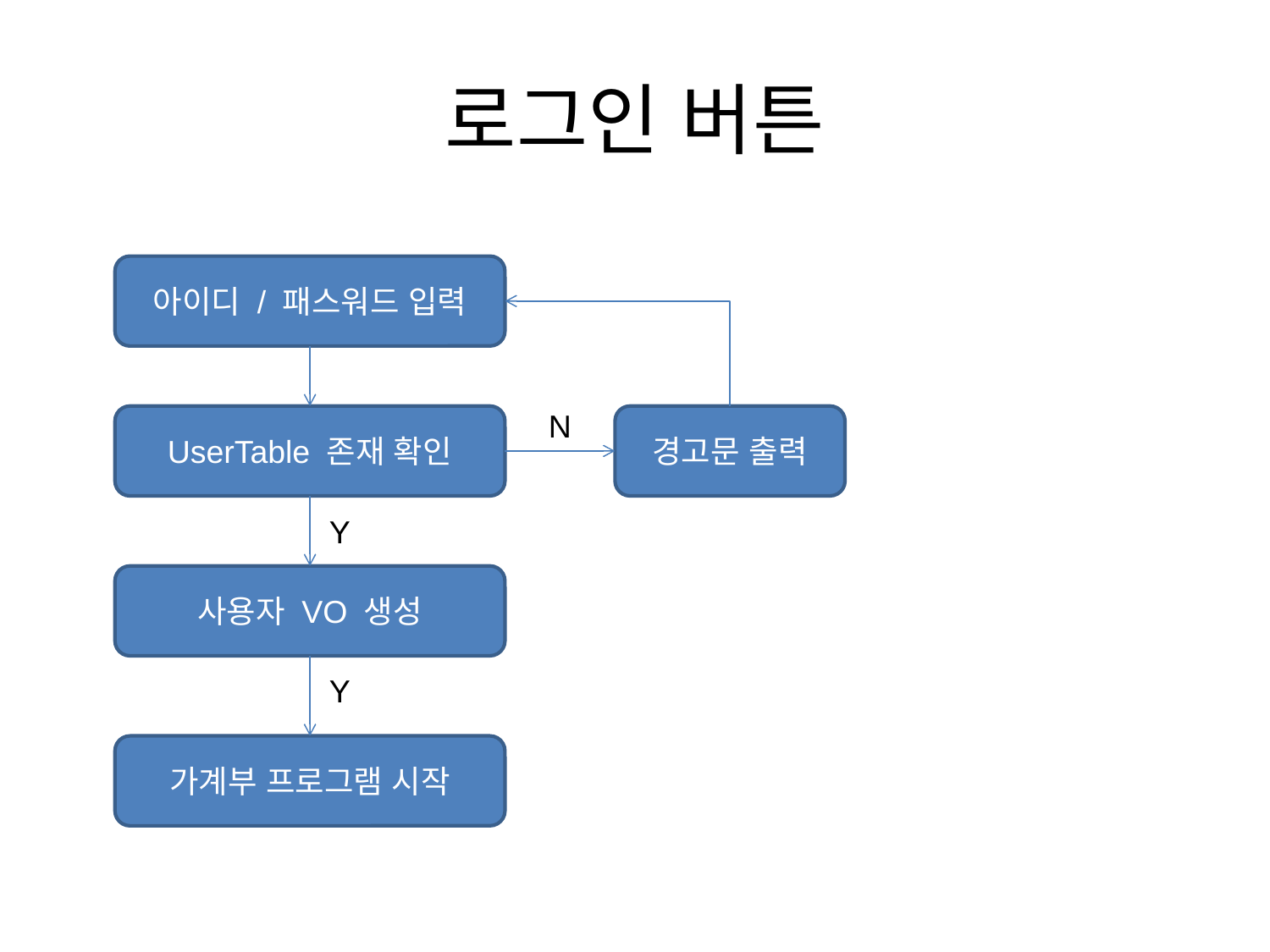

# 로그인 버튼
아이디 / 패스워드 입력
N
UserTable 존재 확인
경고문 출력
Y
사용자 VO 생성
Y
가계부 프로그램 시작